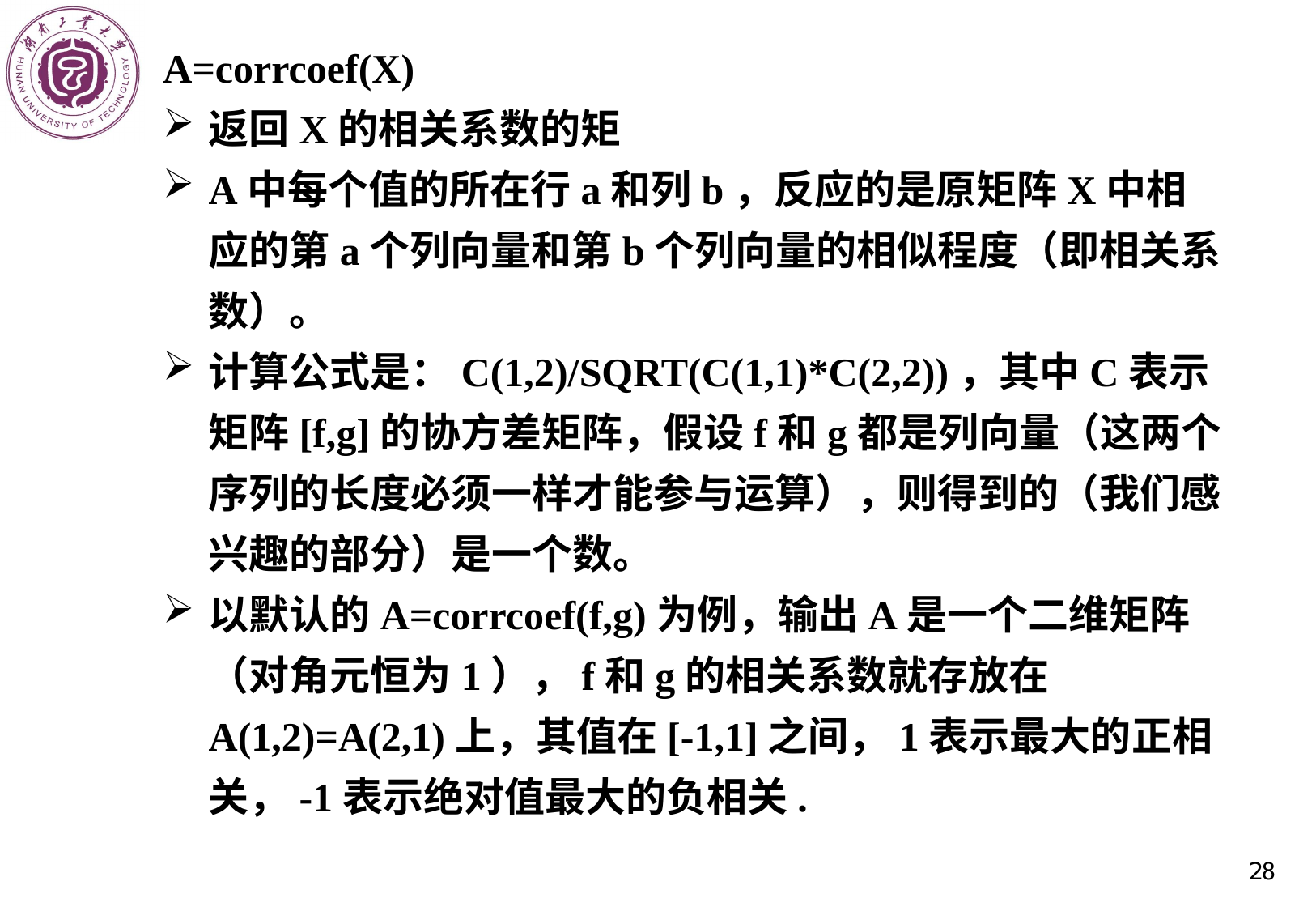

A=corrcoef(X)
返回X的相关系数的矩
A中每个值的所在行a和列b，反应的是原矩阵X中相应的第a个列向量和第b个列向量的相似程度（即相关系数）。
计算公式是：C(1,2)/SQRT(C(1,1)*C(2,2))，其中C表示矩阵[f,g]的协方差矩阵，假设f和g都是列向量（这两个序列的长度必须一样才能参与运算），则得到的（我们感兴趣的部分）是一个数。
以默认的A=corrcoef(f,g)为例，输出A是一个二维矩阵（对角元恒为1），f和g的相关系数就存放在A(1,2)=A(2,1)上，其值在[-1,1]之间，1表示最大的正相关，-1表示绝对值最大的负相关.
28